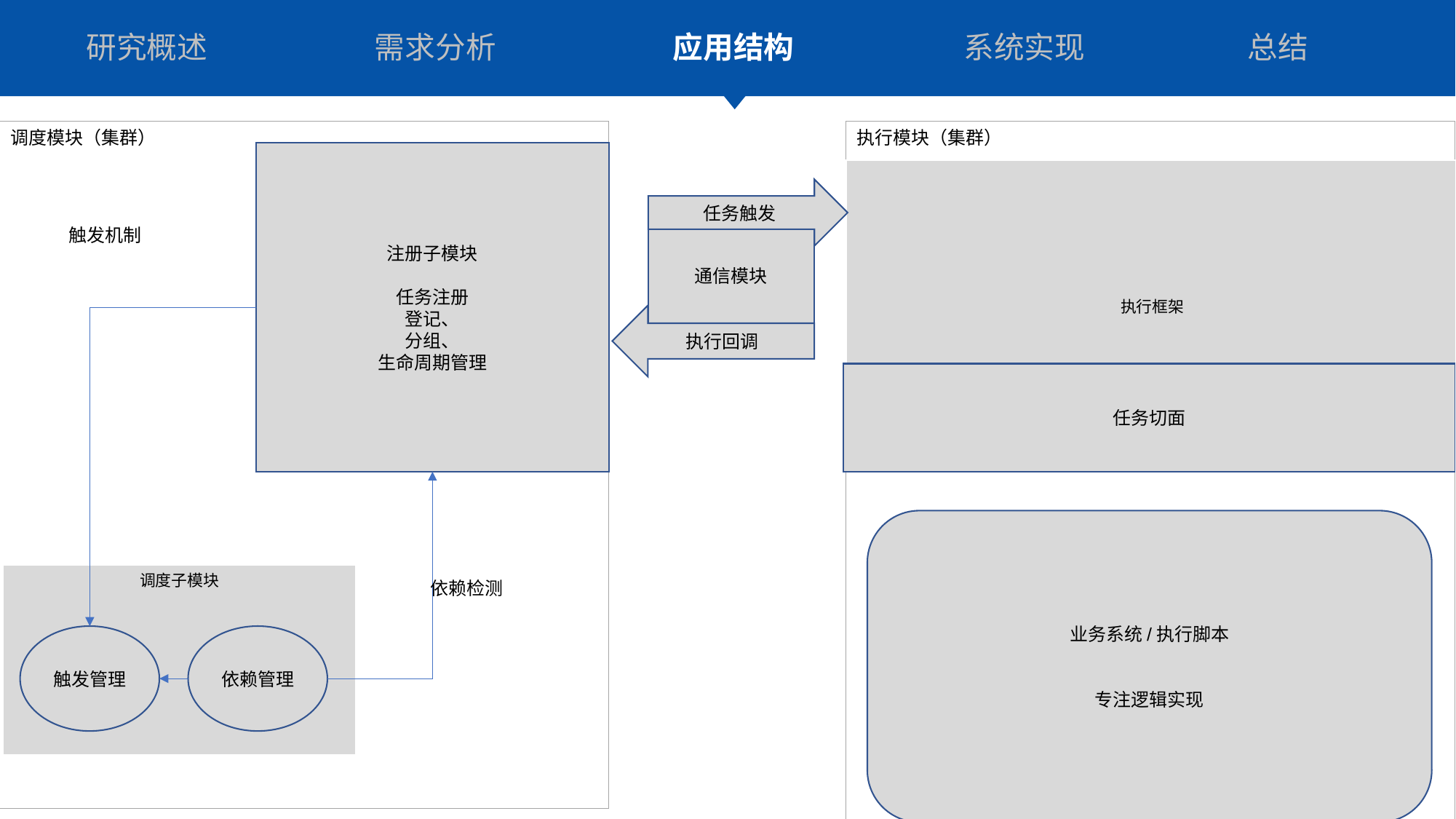

研究概述
需求分析
应用结构
系统实现
总结

调度模块（集群）
执行模块（集群）
注册子模块

任务注册
登记、
分组、
生命周期管理
执行框架

任务触发
触发机制
通信模块
执行回调
任务切面
业务系统/执行脚本

专注逻辑实现
调度子模块
依赖检测
依赖管理
触发管理